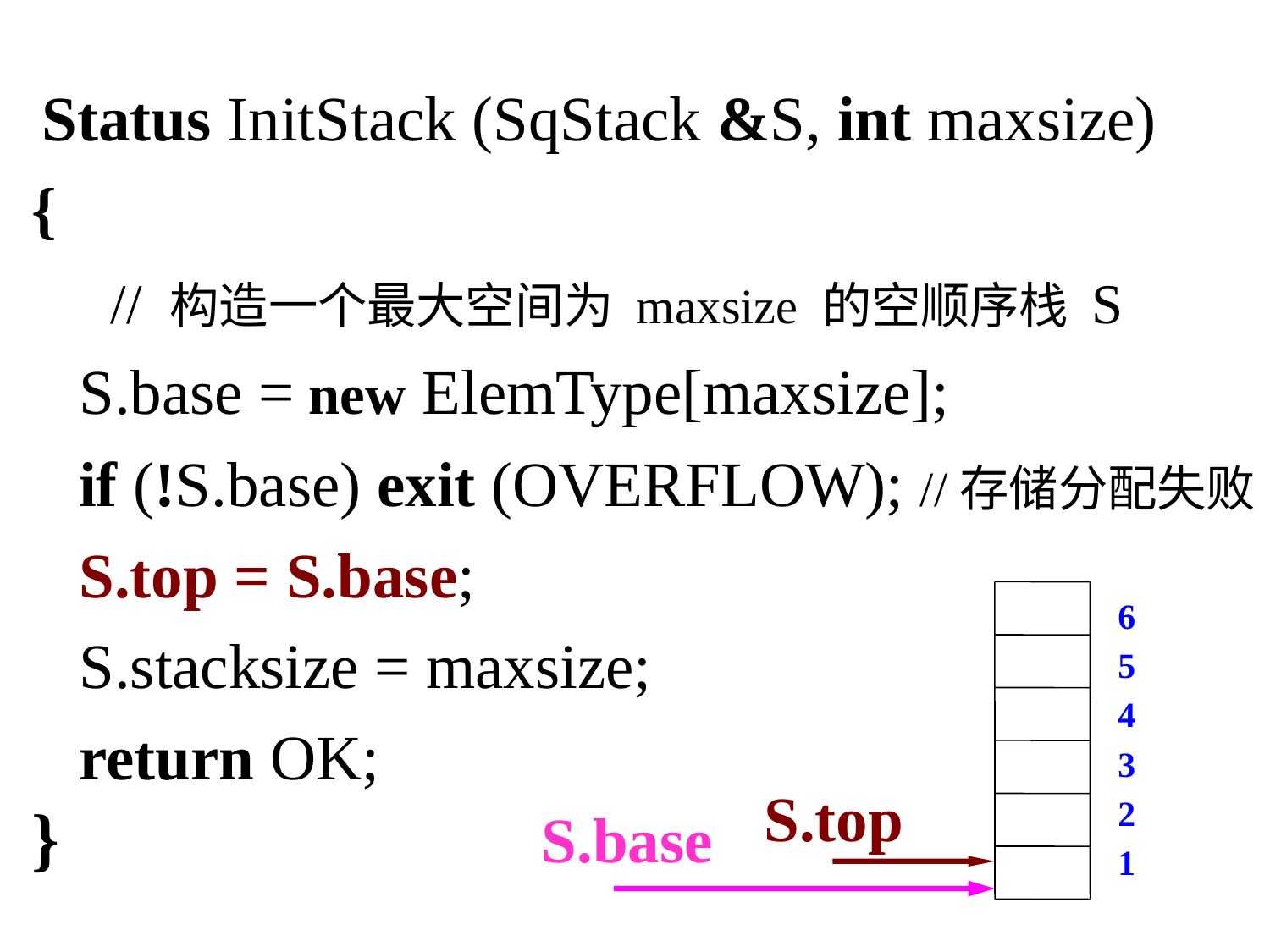

Status InitStack (SqStack &S, int maxsize)
{
     // 构造一个最大空间为 maxsize 的空顺序栈 S
   S.base = new ElemType[maxsize];
   if (!S.base) exit (OVERFLOW); //存储分配失败
   S.top = S.base;
   S.stacksize = maxsize;
   return OK;
}

6
5
4
3
2
1
S.top

S.base